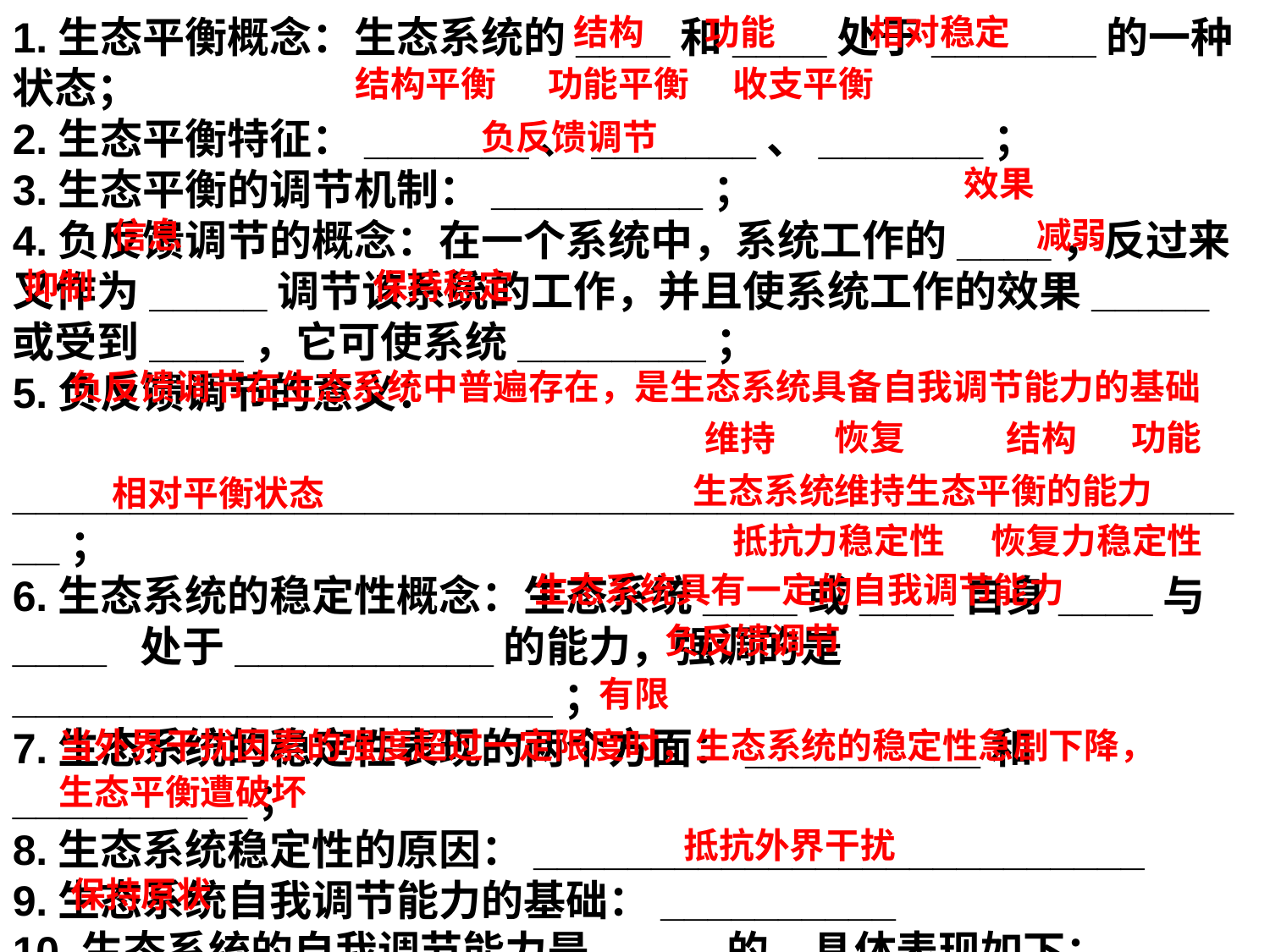

功能
相对稳定
结构
1.生态平衡概念：生态系统的____和____处于_______的一种状态；
2.生态平衡特征：_______、_______、_______；
3.生态平衡的调节机制：_________；
4.负反馈调节的概念：在一个系统中，系统工作的____，反过来又作为_____调节该系统的工作，并且使系统工作的效果_____或受到____，它可使系统________；
5.负反馈调节的意义：
  ______________________________________________________；
6.生态系统的稳定性概念：生态系统____或____自身____与____  处于___________的能力，强调的是_______________________；
7.生态系统的稳定性表现的两个方面：__________和__________；
8.生态系统稳定性的原因：__________________________
9.生态系统自我调节能力的基础：__________
10.生态系统的自我调节能力是_____的，具体表现如下：
  _______________________________________________________
  _______________________________________________________
11.抵抗力稳定性的概念：生态系统___________并使自身结构与功能________(不受损害)的能力
收支平衡
结构平衡
功能平衡
负反馈调节
效果
信息
减弱
保持稳定
抑制
负反馈调节在生态系统中普遍存在，是生态系统具备自我调节能力的基础
恢复
功能
维持
结构
生态系统维持生态平衡的能力
相对平衡状态
抵抗力稳定性
恢复力稳定性
生态系统具有一定的自我调节能力
负反馈调节
有限
当外界干扰因素的强度超过一定限度时，生态系统的稳定性急剧下降，生态平衡遭破坏
抵抗外界干扰
保持原状